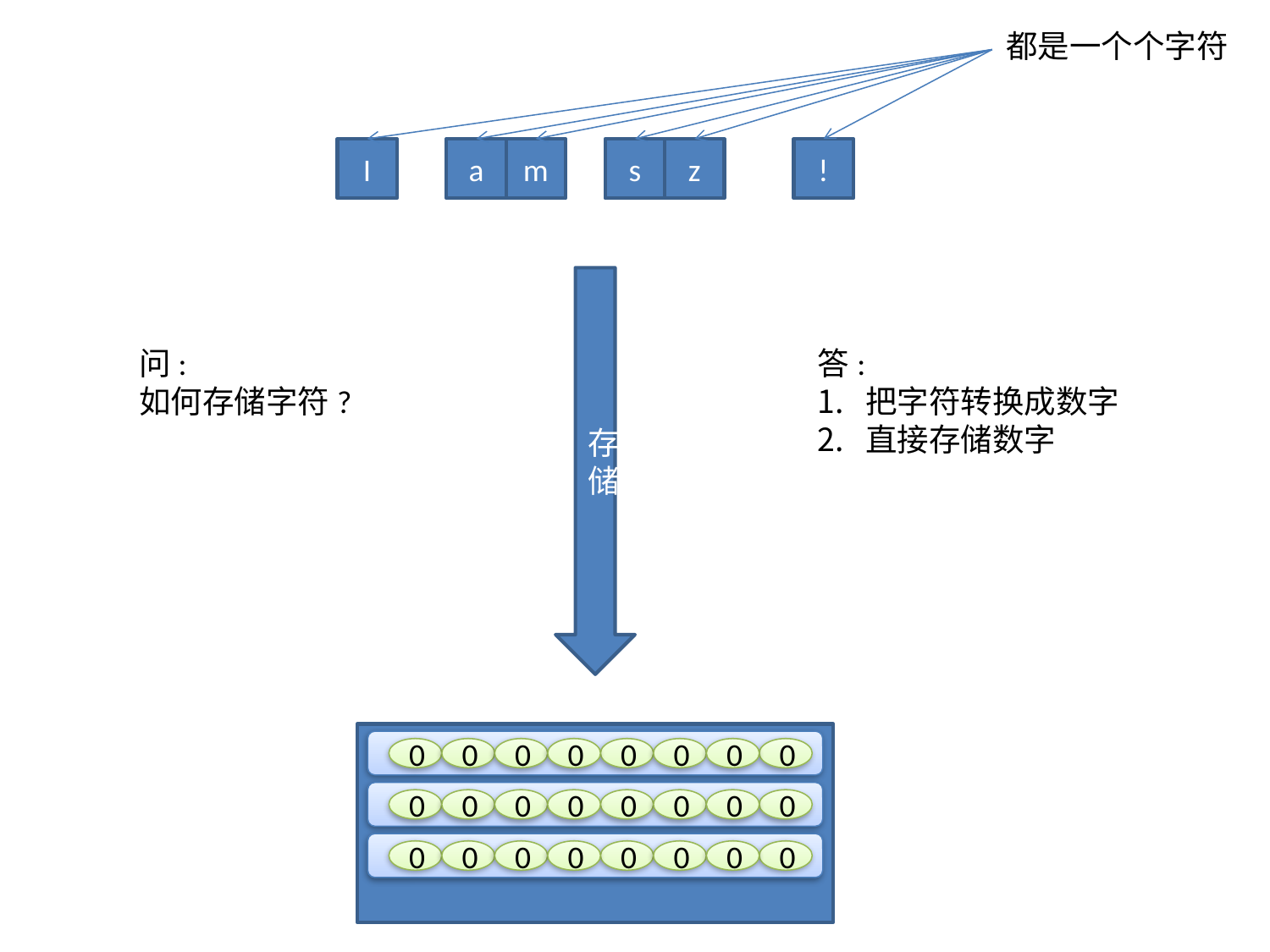

都是一个个字符
I
a
m
s
z
!
存储
问:
如何存储字符?
答:
把字符转换成数字
直接存储数字

0
0
0
0
0
0
0
0

0
0
0
0
0
0
0
0

0
0
0
0
0
0
0
0